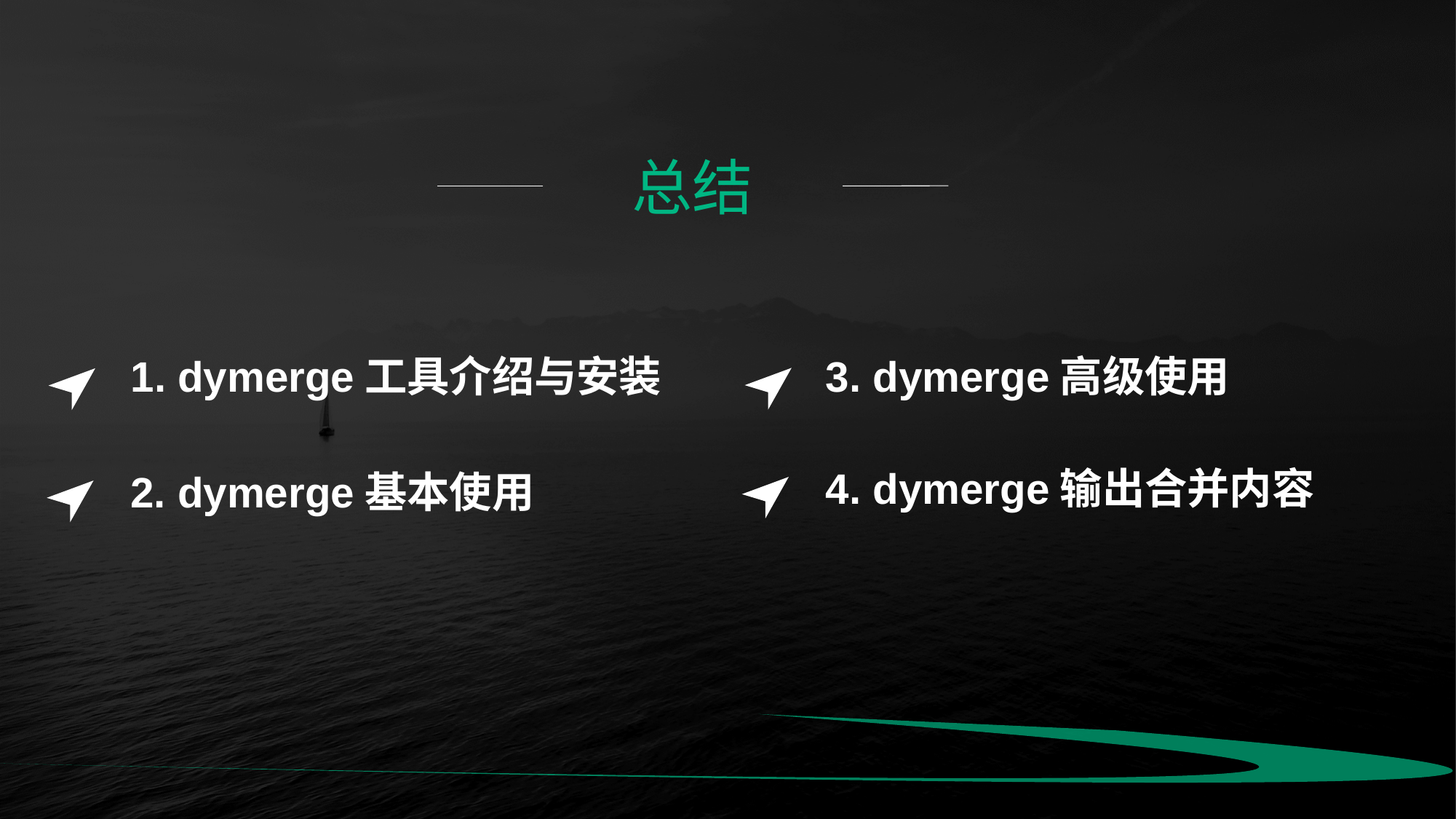

总结
3. dymerge高级使用

4. dymerge输出合并内容

1. dymerge工具介绍与安装

2. dymerge基本使用